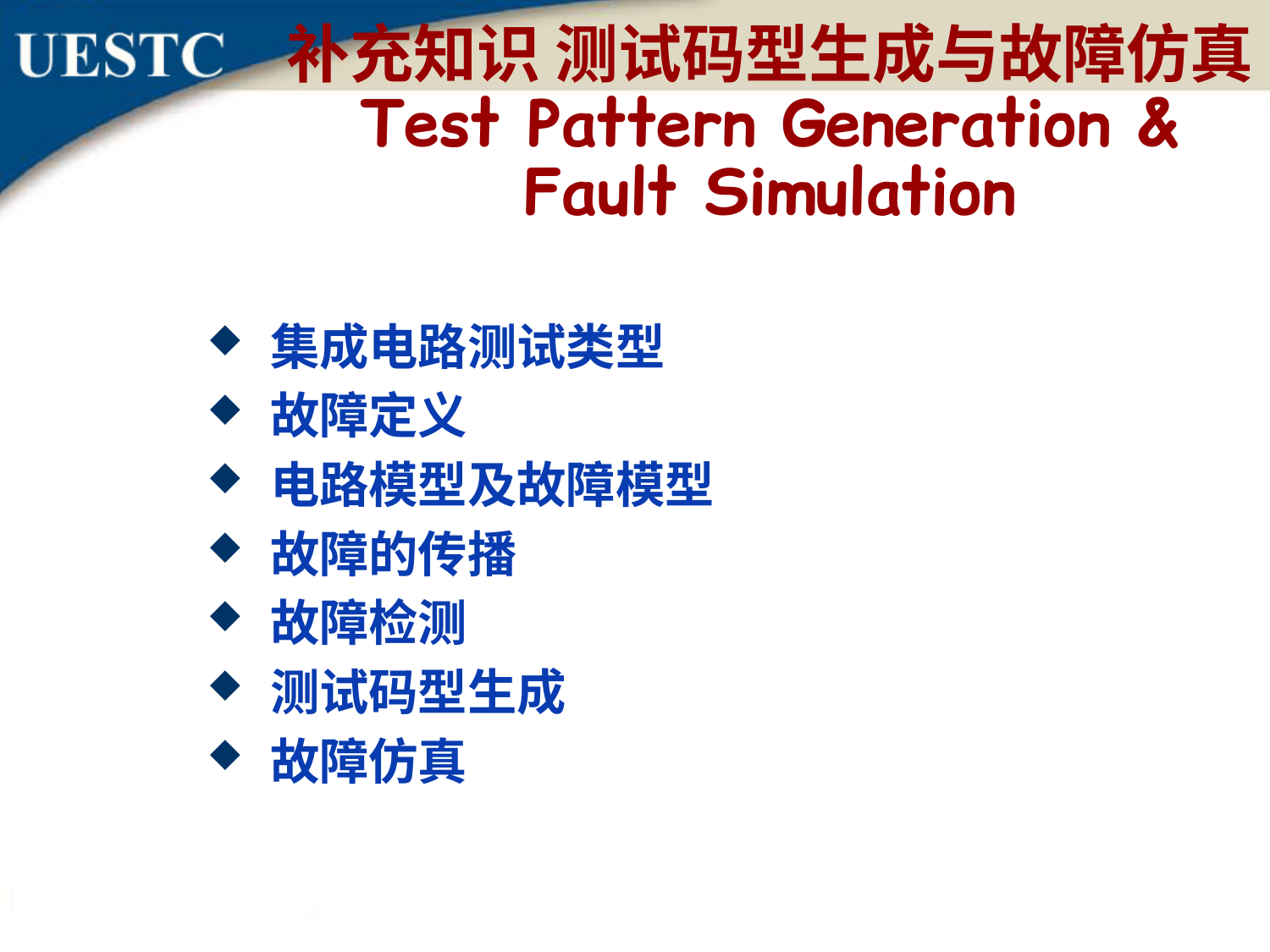

补充知识 测试码型生成与故障仿真
Test Pattern Generation &
 Fault Simulation
集成电路测试类型
故障定义
电路模型及故障模型
故障的传播
故障检测
测试码型生成
故障仿真